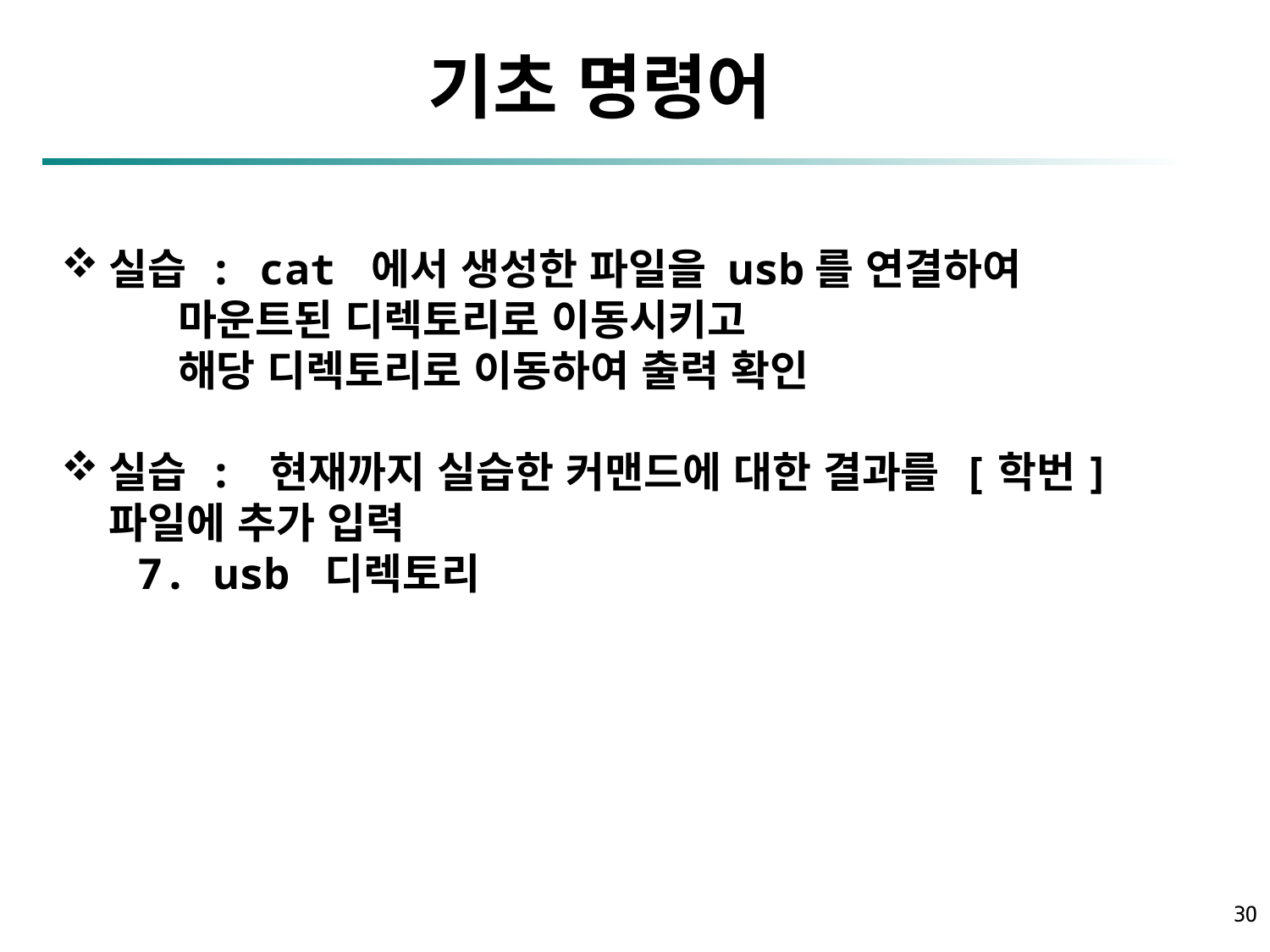

파일 편집 : VI 에디터
기초 명령어
실습 : cat 에서 생성한 파일을 usb를 연결하여
         마운트된 디렉토리로 이동시키고
         해당 디렉토리로 이동하여 출력 확인

실습 : 현재까지 실습한 커맨드에 대한 결과를 [학번]파일에 추가 입력
   7. usb 디렉토리

30